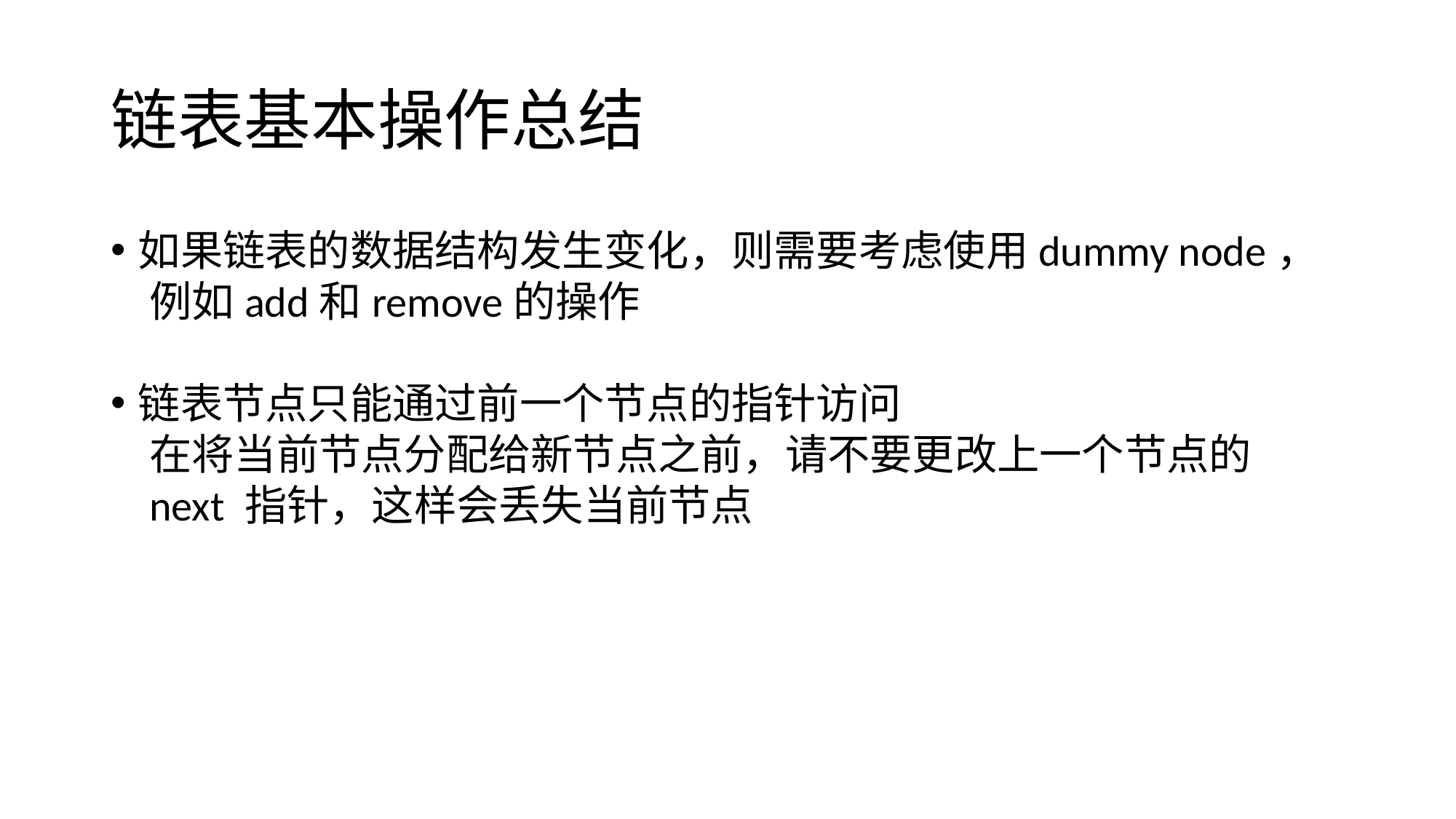

# 链表基本操作总结
如果链表的数据结构发生变化，则需要考虑使用dummy node，
   例如add和remove的操作

链表节点只能通过前一个节点的指针访问
   在将当前节点分配给新节点之前，请不要更改上一个节点的
    next 指针，这样会丢失当前节点